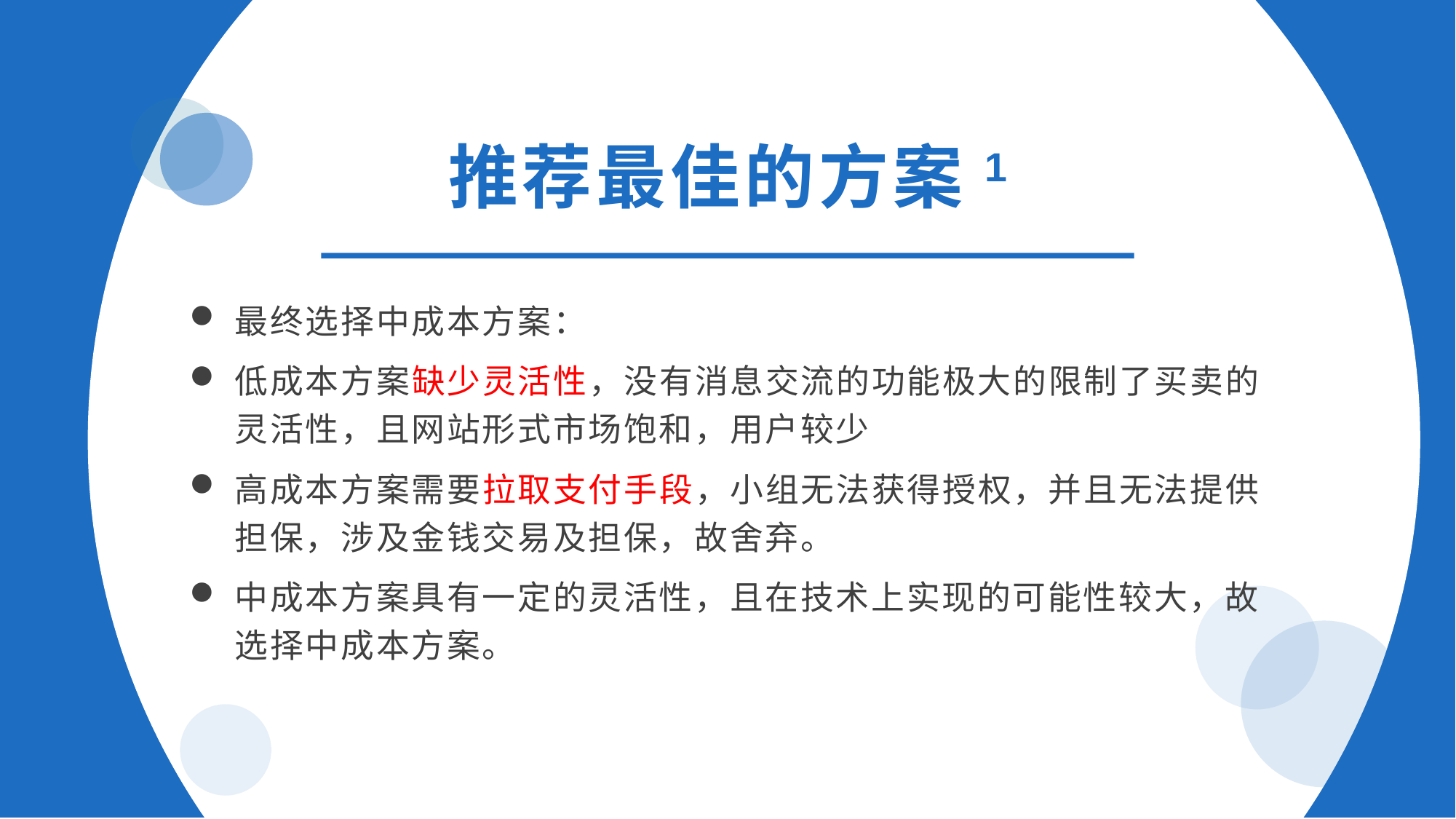

推荐最佳的方案1

最终选择中成本方案：
低成本方案缺少灵活性，没有消息交流的功能极大的限制了买卖的灵活性，且网站形式市场饱和，用户较少
高成本方案需要拉取支付手段，小组无法获得授权，并且无法提供担保，涉及金钱交易及担保，故舍弃。
中成本方案具有一定的灵活性，且在技术上实现的可能性较大，故选择中成本方案。